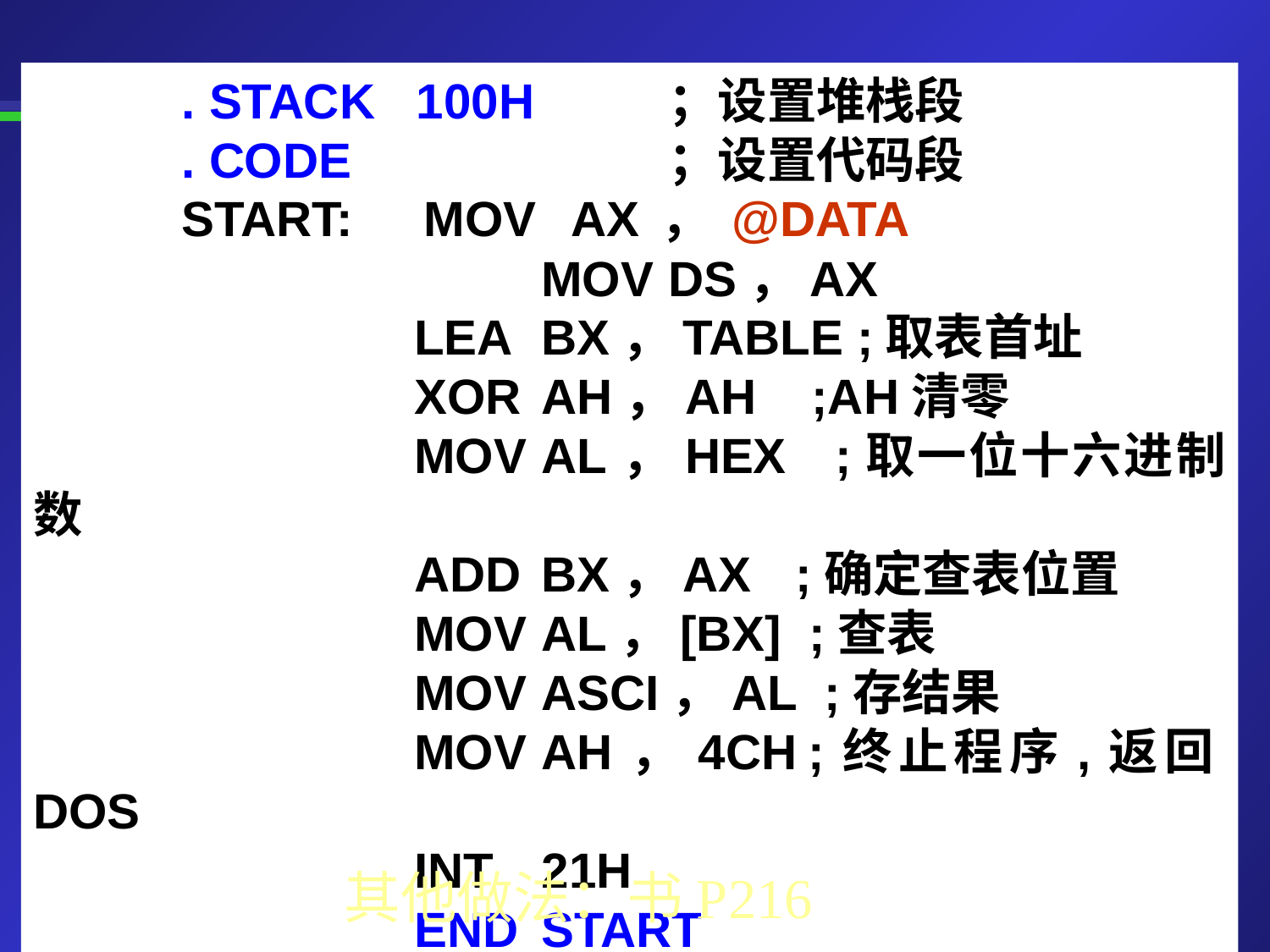

. STACK   100H		；设置堆栈段
. CODE			；设置代码段
START:   MOV	AX，@DATA							MOV	DS，AX
		LEA	BX，TABLE ;取表首址
		XOR	AH，AH    ;AH清零
		MOV	AL，HEX   ;取一位十六进制数
		ADD	BX，AX	;确定查表位置
		MOV	AL，[BX]  ;查表
		MOV	ASCI，AL  ;存结果
		MOV	AH，4CH	;终止程序,返回DOS
		INT	21H
		END	START
其他做法：书P216
9